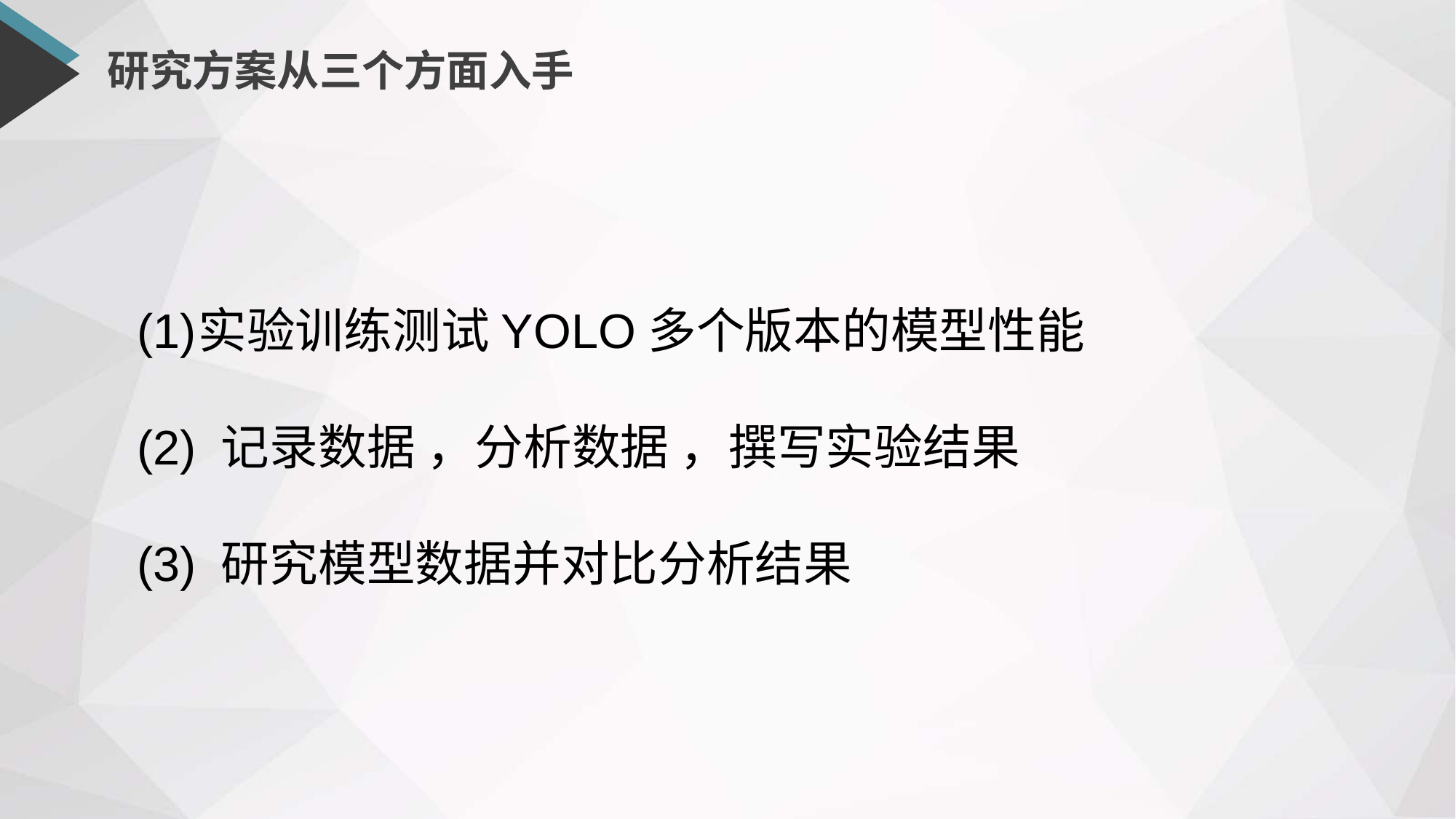

# 研究方案从三个方面入手
实验训练测试YOLO多个版本的模型性能
(2) 记录数据 ，分析数据 ，撰写实验结果
(3) 研究模型数据并对比分析结果